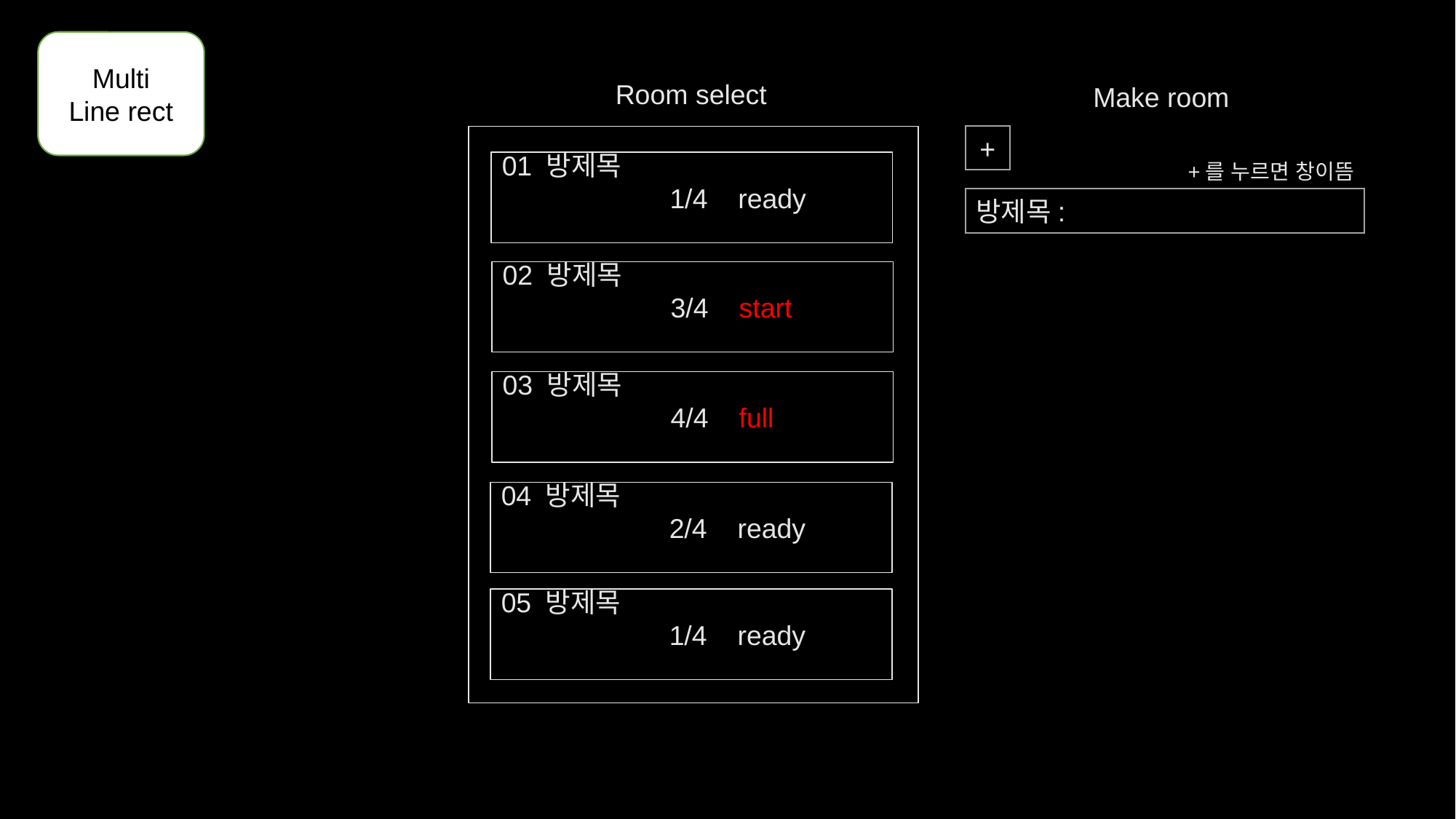

Multi
Line rect
Room select
Make room
+

01 방제목
                      1/4    ready

+를 누르면 창이뜸
방제목:
02 방제목
                      3/4    start

03 방제목
                      4/4    full

04 방제목
                      2/4    ready

05 방제목
                      1/4    ready